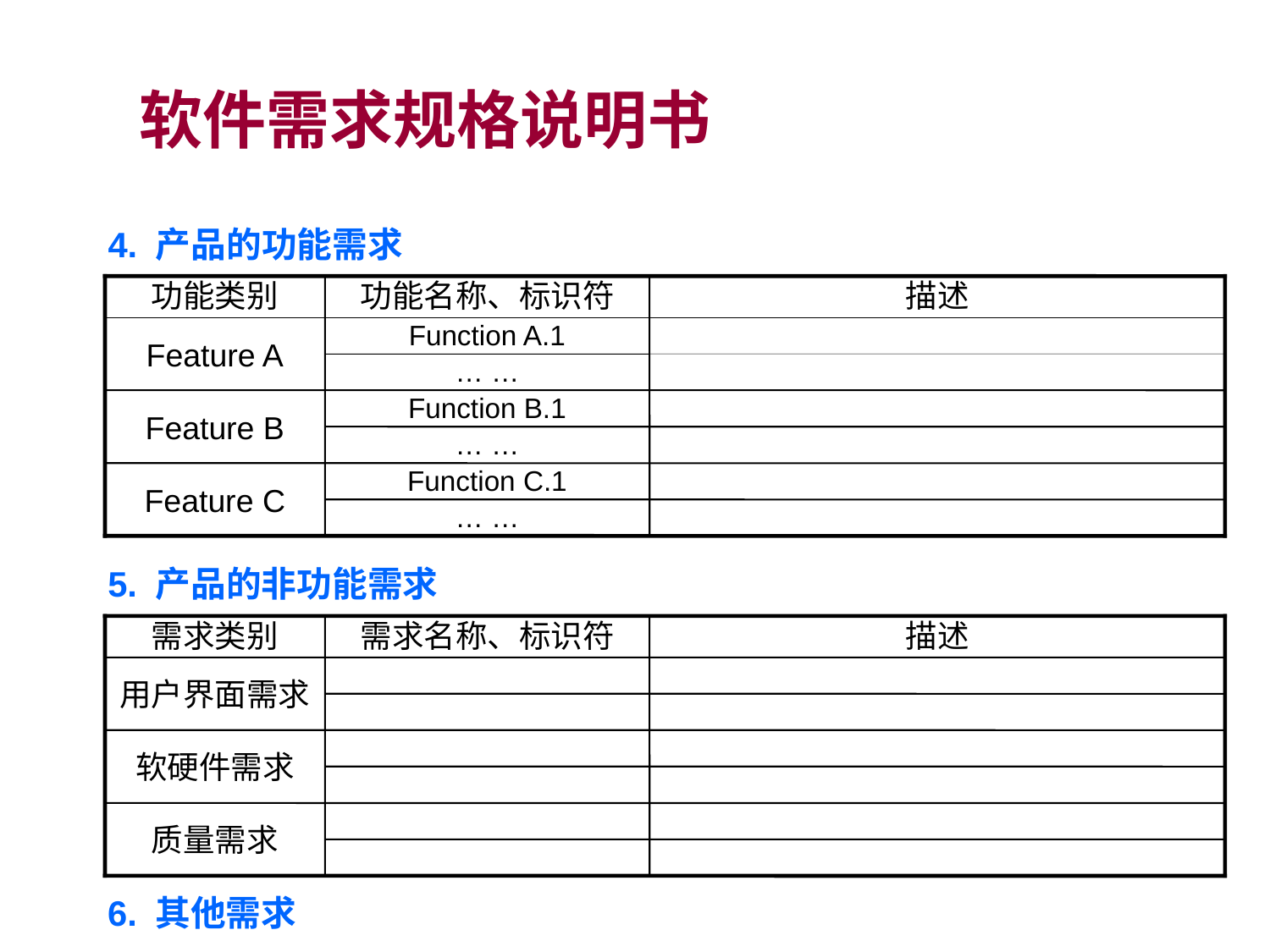

软件需求规格说明书
4. 产品的功能需求
功能类别

功能名称、标识符

描述

Feature A

Function A.1
… …

Feature B

Function B.1
… …

Feature C

Function C.1
… …

5. 产品的非功能需求
需求类别

需求名称、标识符

描述

用户界面需求

软硬件需求

质量需求

6. 其他需求